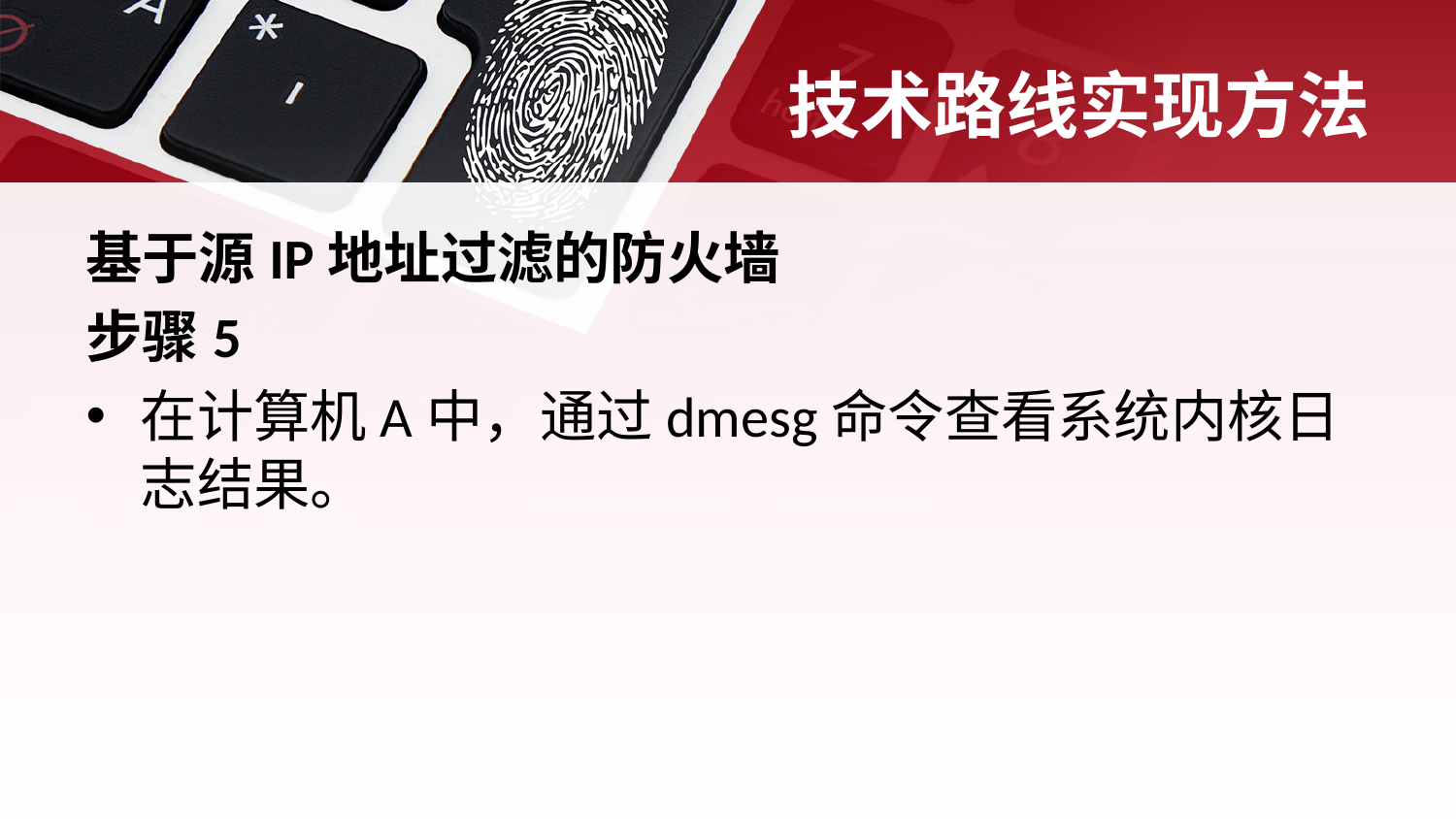

# 技术路线实现方法
基于源IP地址过滤的防火墙
步骤5
在计算机A中，通过dmesg命令查看系统内核日志结果。